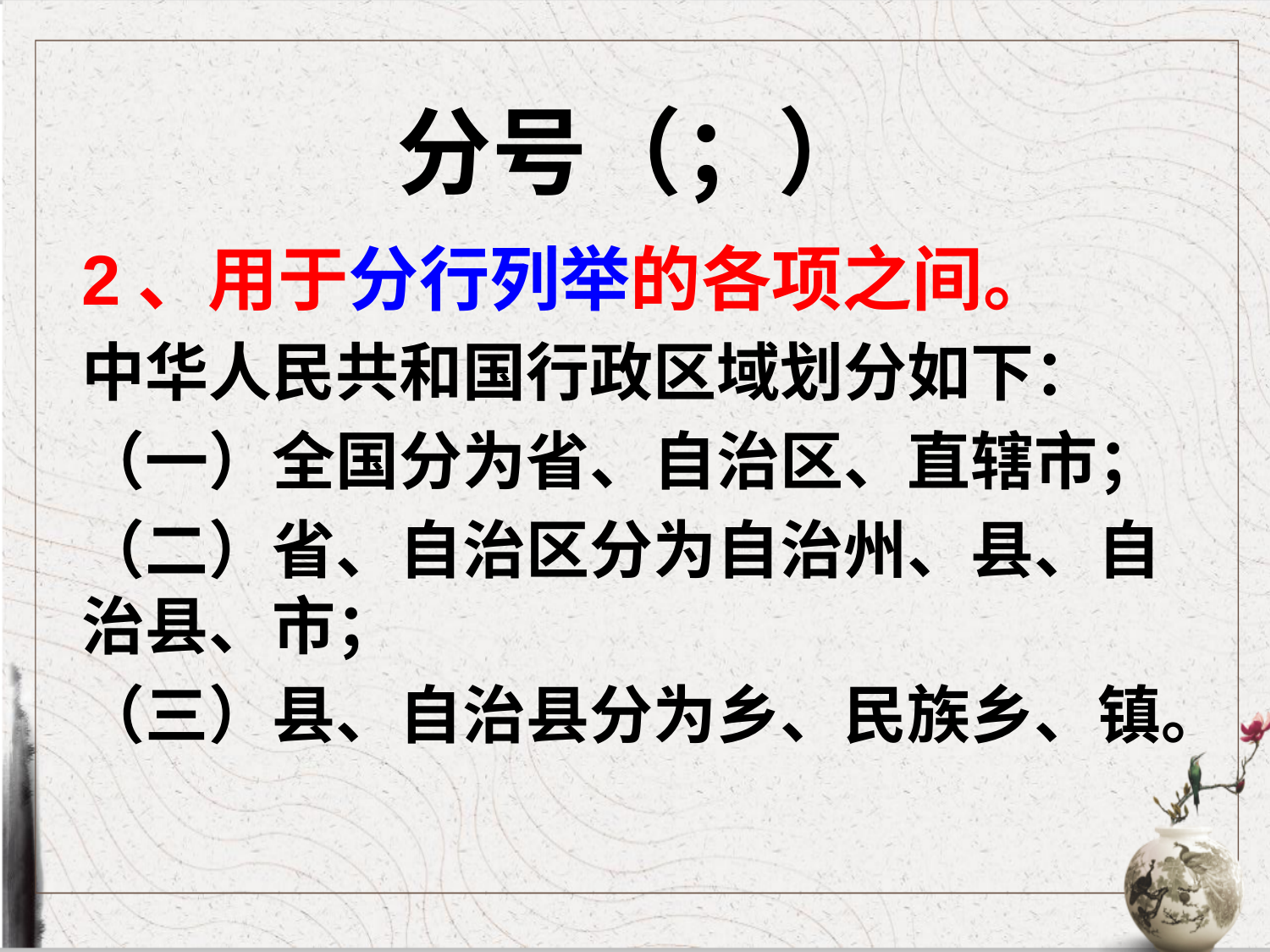

# 分号（；）
2、用于分行列举的各项之间。
中华人民共和国行政区域划分如下：
（一）全国分为省、自治区、直辖市；
（二）省、自治区分为自治州、县、自治县、市；
（三）县、自治县分为乡、民族乡、镇。